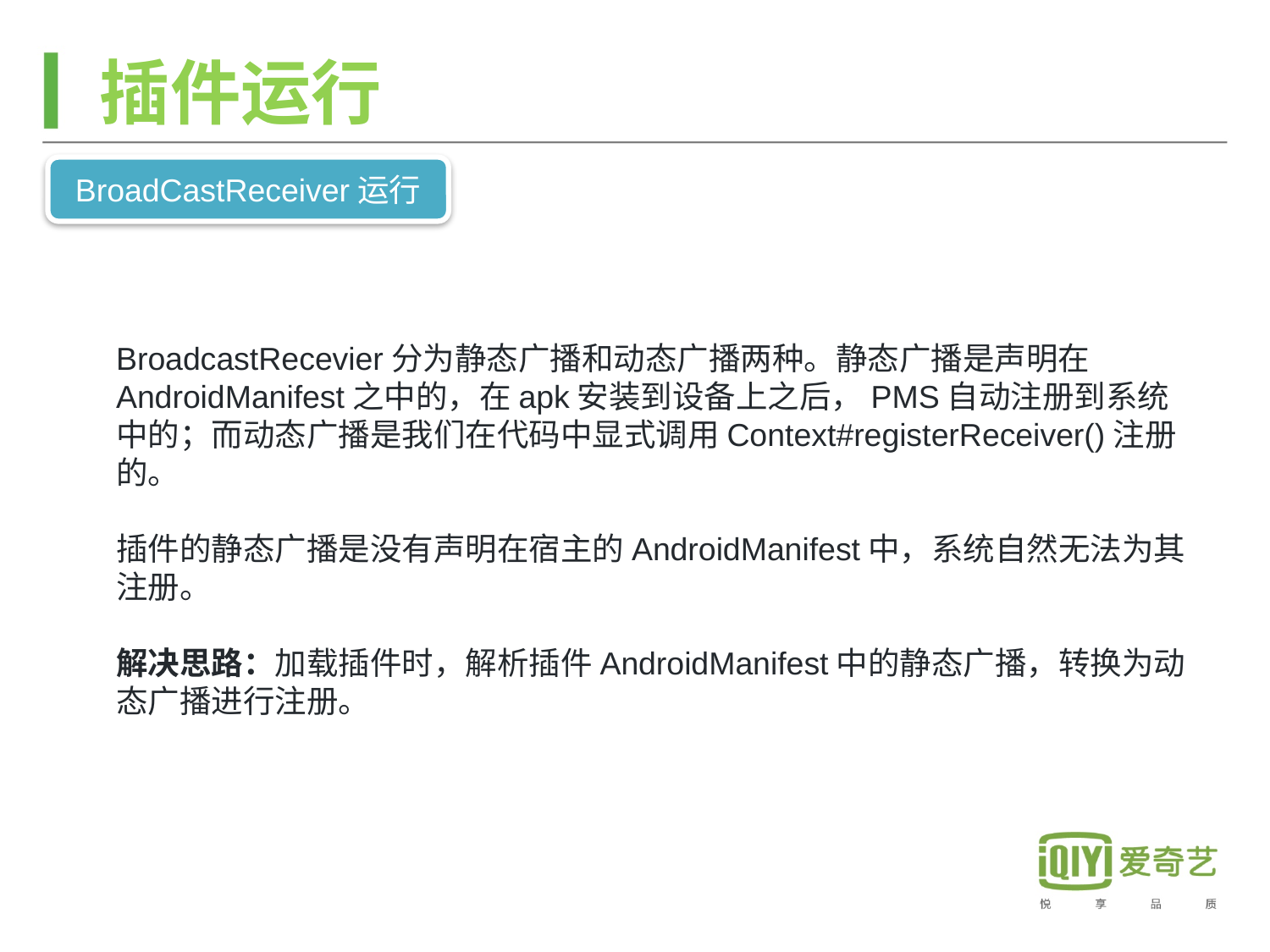

插件运行
BroadCastReceiver运行
BroadcastRecevier分为静态广播和动态广播两种。静态广播是声明在AndroidManifest之中的，在apk安装到设备上之后，PMS自动注册到系统中的；而动态广播是我们在代码中显式调用Context#registerReceiver()注册的。

插件的静态广播是没有声明在宿主的AndroidManifest中，系统自然无法为其注册。

解决思路：加载插件时，解析插件AndroidManifest中的静态广播，转换为动态广播进行注册。